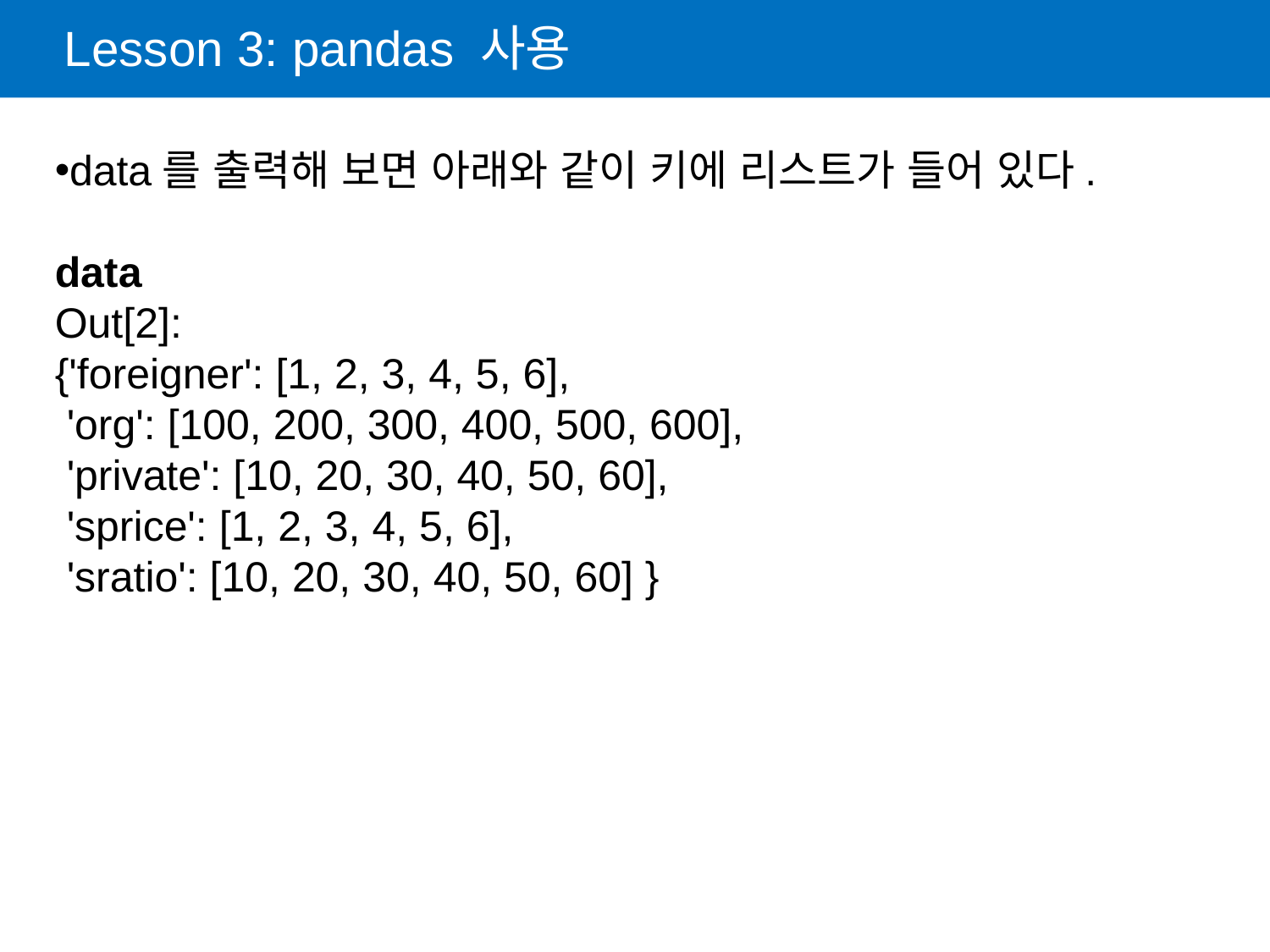

# Lesson 3: pandas 사용
data를 출력해 보면 아래와 같이 키에 리스트가 들어 있다.

data
Out[2]:
{'foreigner': [1, 2, 3, 4, 5, 6],
 'org': [100, 200, 300, 400, 500, 600],
 'private': [10, 20, 30, 40, 50, 60],
 'sprice': [1, 2, 3, 4, 5, 6],
 'sratio': [10, 20, 30, 40, 50, 60] }